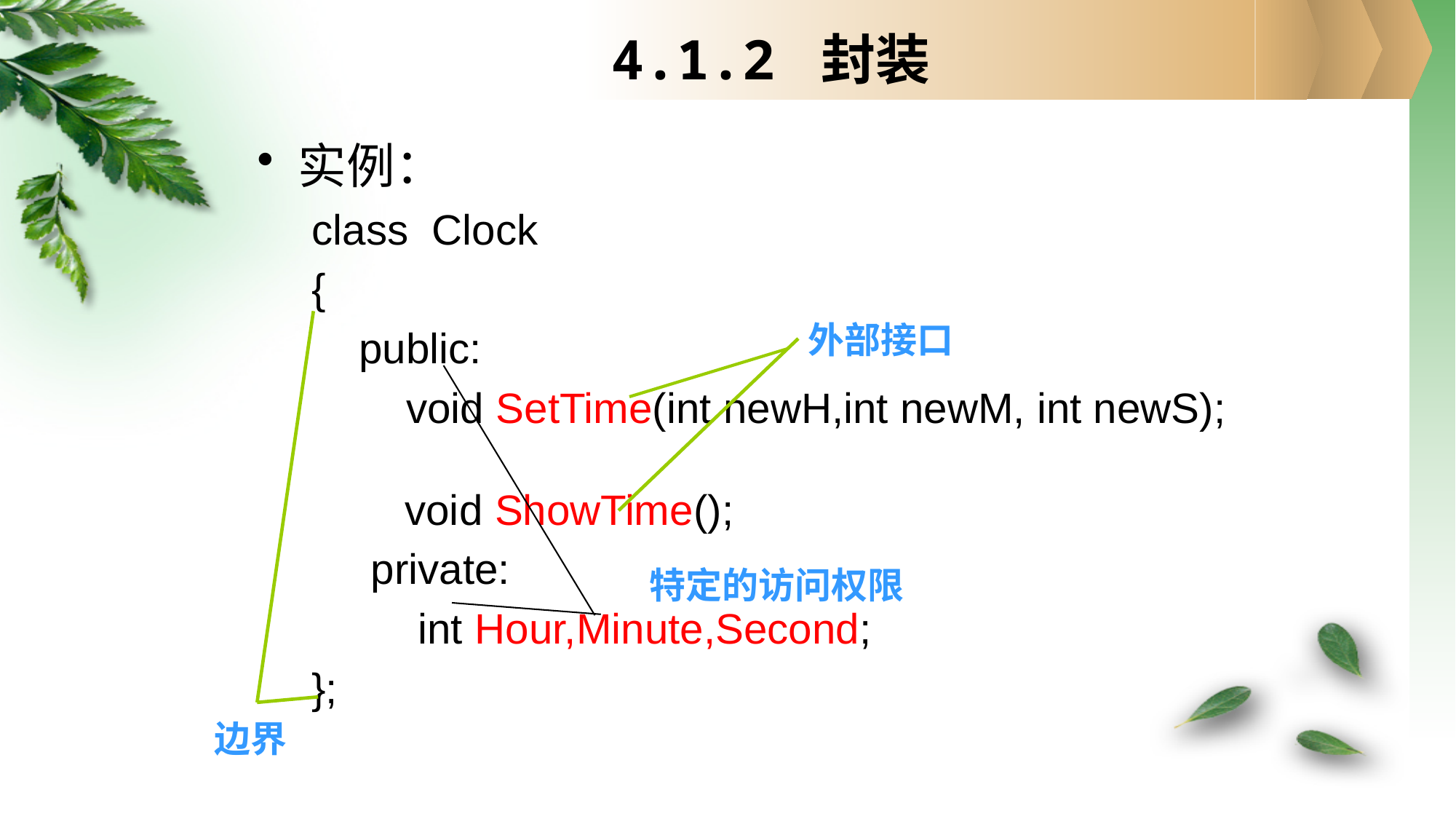

4.1.2 封装
实例：
class  Clock
{
    public:
        void SetTime(int newH,int newM, int newS);
     void ShowTime();
     private:
         int Hour,Minute,Second;
};

边界
外部接口

特定的访问权限